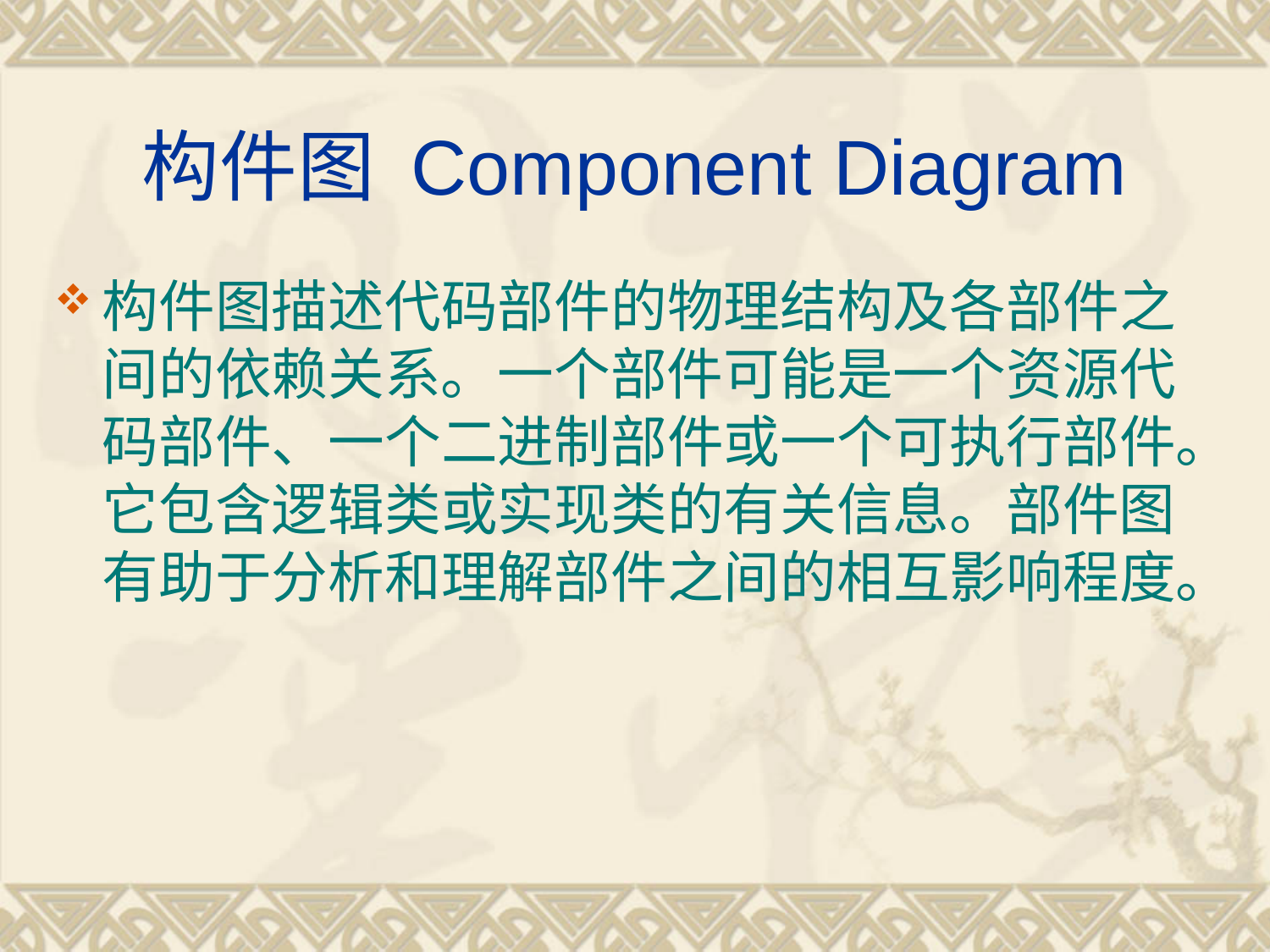

# 构件图 Component Diagram
构件图描述代码部件的物理结构及各部件之间的依赖关系。一个部件可能是一个资源代码部件、一个二进制部件或一个可执行部件。它包含逻辑类或实现类的有关信息。部件图有助于分析和理解部件之间的相互影响程度。